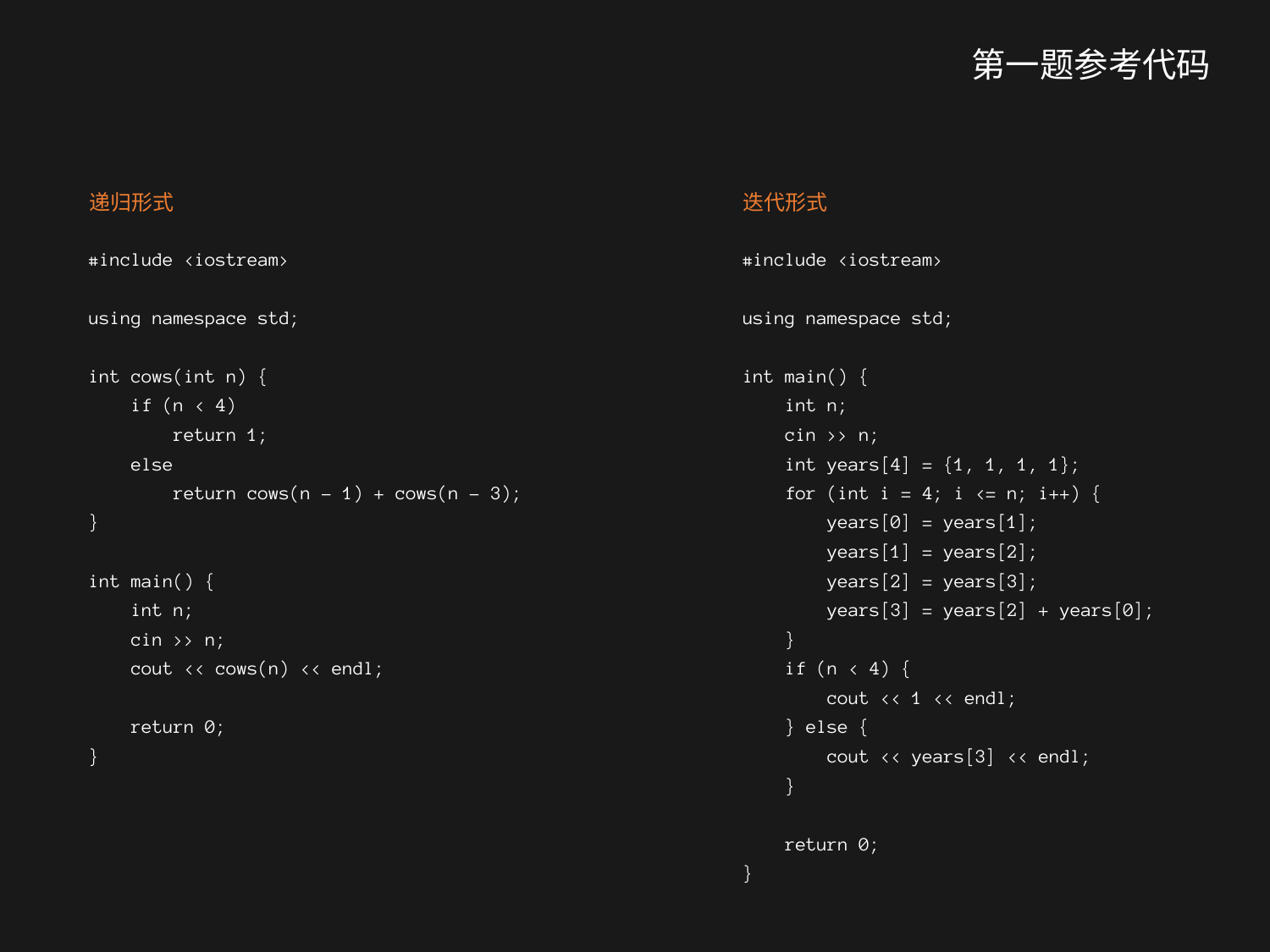

第一题参考代码
递归形式
迭代形式
#include <iostream>

using namespace std;

int cows(int n) {
    if (n < 4)
        return 1;
    else
        return cows(n - 1) + cows(n - 3);
}

int main() {
    int n;
    cin >> n;
    cout << cows(n) << endl;

    return 0;
}
#include <iostream>

using namespace std;

int main() {
    int n;
    cin >> n;
    int years[4] = {1, 1, 1, 1};
    for (int i = 4; i <= n; i++) {
        years[0] = years[1];
        years[1] = years[2];
        years[2] = years[3];
        years[3] = years[2] + years[0];
    }
    if (n < 4) {
        cout << 1 << endl;
    } else {
        cout << years[3] << endl;
    }

    return 0;
}